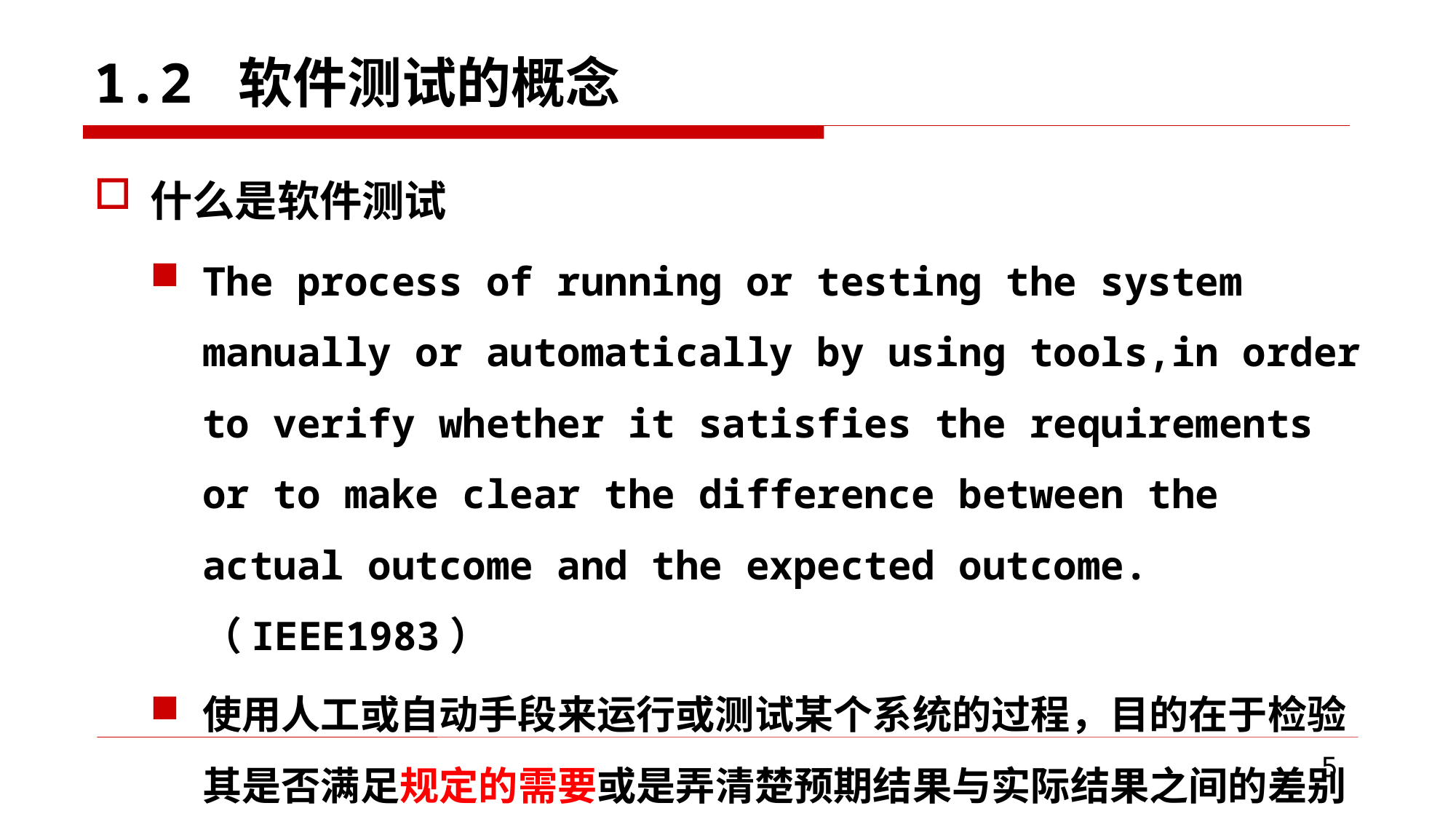

# 1.2 软件测试的概念
什么是软件测试
The process of running or testing the system manually or automatically by using tools,in order to verify whether it satisfies the requirements or to make clear the difference between the actual outcome and the expected outcome. （IEEE1983）
使用人工或自动手段来运行或测试某个系统的过程，目的在于检验其是否满足规定的需要或是弄清楚预期结果与实际结果之间的差别

5